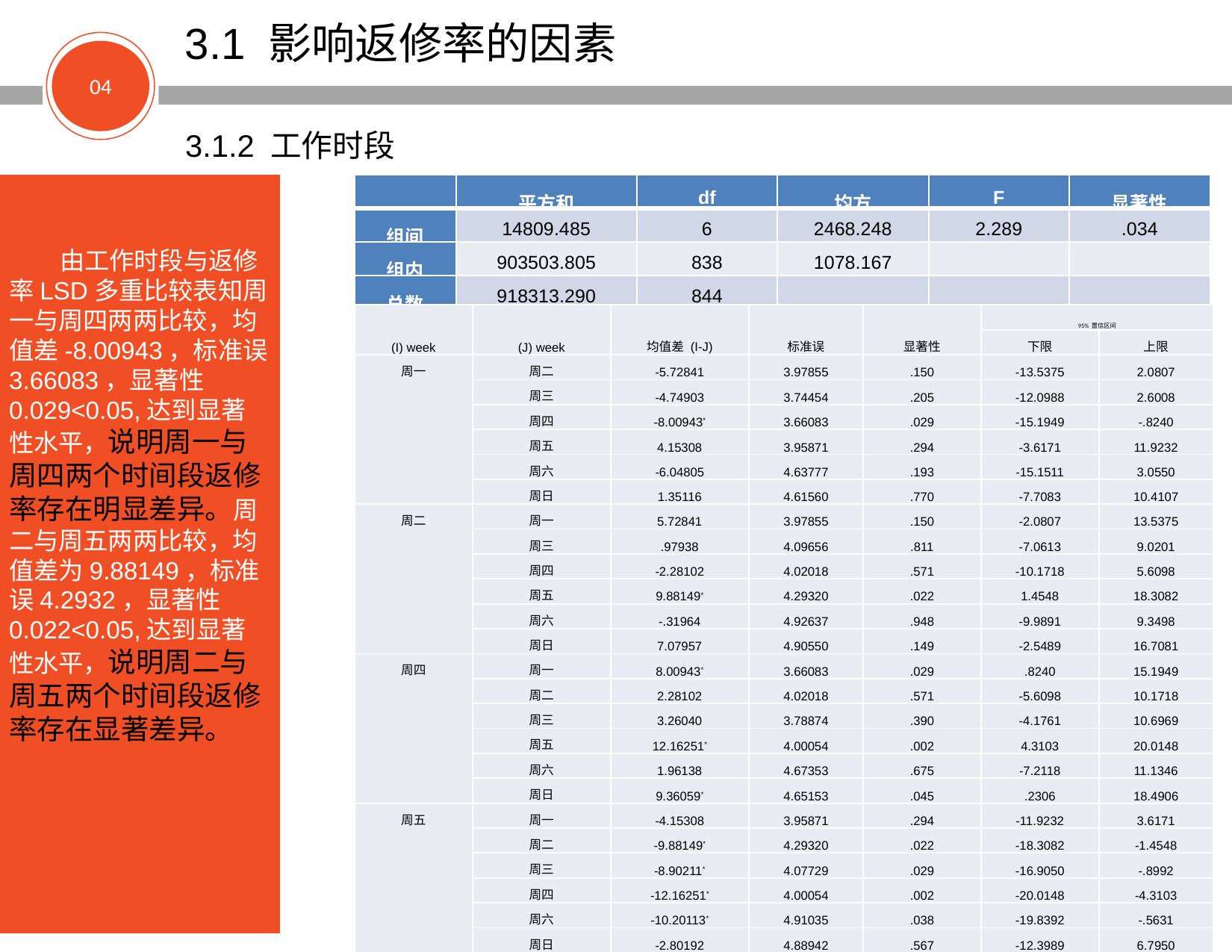

3.1 影响返修率的因素

04

3.1.2 工作时段

|  | 平方和 | df | 均方 | F | 显著性 |
| --- | --- | --- | --- | --- | --- |
| 组间 | 14809.485 | 6 | 2468.248 | 2.289 | .034 |
| 组内 | 903503.805 | 838 | 1078.167 |  |  |
| 总数 | 918313.290 | 844 |  |  |  |
        由工作时段与返修率LSD多重比较表知周一与周四两两比较，均值差-8.00943，标准误3.66083，显著性0.029<0.05,达到显著
性水平，说明周一与周四两个时间段返修率存在明显差异。周二与周五两两比较，均值差为9.88149，标准误4.2932，显著性0.022<0.05,达到显著性水平，说明周二与周五两个时间段返修率存在显著差异。
| (I) week | (J) week | 均值差 (I-J) | 标准误 | 显著性 | 95% 置信区间 |  |
| --- | --- | --- | --- | --- | --- | --- |
|  |  |  |  |  | 下限 | 上限 |
| 周一 | 周二 | -5.72841 | 3.97855 | .150 | -13.5375 | 2.0807 |
|  | 周三 | -4.74903 | 3.74454 | .205 | -12.0988 | 2.6008 |
|  | 周四 | -8.00943\* | 3.66083 | .029 | -15.1949 | -.8240 |
|  | 周五 | 4.15308 | 3.95871 | .294 | -3.6171 | 11.9232 |
|  | 周六 | -6.04805 | 4.63777 | .193 | -15.1511 | 3.0550 |
|  | 周日 | 1.35116 | 4.61560 | .770 | -7.7083 | 10.4107 |
| 周二 | 周一 | 5.72841 | 3.97855 | .150 | -2.0807 | 13.5375 |
|  | 周三 | .97938 | 4.09656 | .811 | -7.0613 | 9.0201 |
|  | 周四 | -2.28102 | 4.02018 | .571 | -10.1718 | 5.6098 |
|  | 周五 | 9.88149\* | 4.29320 | .022 | 1.4548 | 18.3082 |
|  | 周六 | -.31964 | 4.92637 | .948 | -9.9891 | 9.3498 |
|  | 周日 | 7.07957 | 4.90550 | .149 | -2.5489 | 16.7081 |
| 周四 | 周一 | 8.00943\* | 3.66083 | .029 | .8240 | 15.1949 |
|  | 周二 | 2.28102 | 4.02018 | .571 | -5.6098 | 10.1718 |
|  | 周三 | 3.26040 | 3.78874 | .390 | -4.1761 | 10.6969 |
|  | 周五 | 12.16251\* | 4.00054 | .002 | 4.3103 | 20.0148 |
|  | 周六 | 1.96138 | 4.67353 | .675 | -7.2118 | 11.1346 |
|  | 周日 | 9.36059\* | 4.65153 | .045 | .2306 | 18.4906 |
| 周五 | 周一 | -4.15308 | 3.95871 | .294 | -11.9232 | 3.6171 |
|  | 周二 | -9.88149\* | 4.29320 | .022 | -18.3082 | -1.4548 |
|  | 周三 | -8.90211\* | 4.07729 | .029 | -16.9050 | -.8992 |
|  | 周四 | -12.16251\* | 4.00054 | .002 | -20.0148 | -4.3103 |
|  | 周六 | -10.20113\* | 4.91035 | .038 | -19.8392 | -.5631 |
|  | 周日 | -2.80192 | 4.88942 | .567 | -12.3989 | 6.7950 |